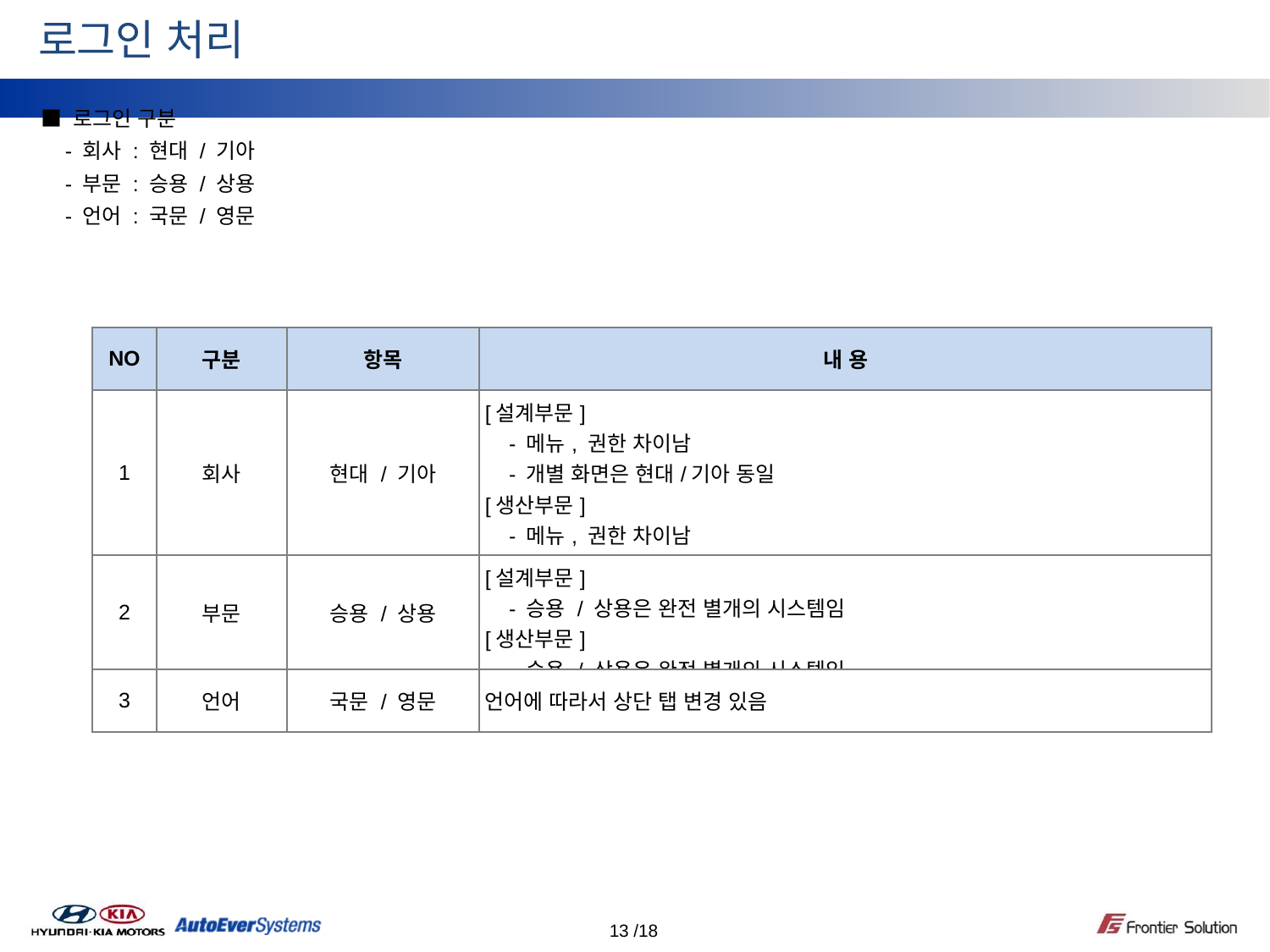

로그인 처리
■ 로그인 구분
    - 회사 : 현대 / 기아
    - 부문 : 승용 / 상용
    - 언어 : 국문 / 영문
| NO | 구분 | 항목 | 내 용 |
| --- | --- | --- | --- |
| 1 | 회사 | 현대 / 기아 | [설계부문] - 메뉴, 권한 차이남 - 개별 화면은 현대/기아 동일 [생산부문] - 메뉴, 권한 차이남 - 개별 화면도 다를 수 있음 |
| 2 | 부문 | 승용 / 상용 | [설계부문] - 승용 / 상용은 완전 별개의 시스템임 [생산부문] - 승용 / 상용은 완전 별개의 시스템임 |
| 3 | 언어 | 국문 / 영문 | 언어에 따라서 상단 탭 변경 있음 |